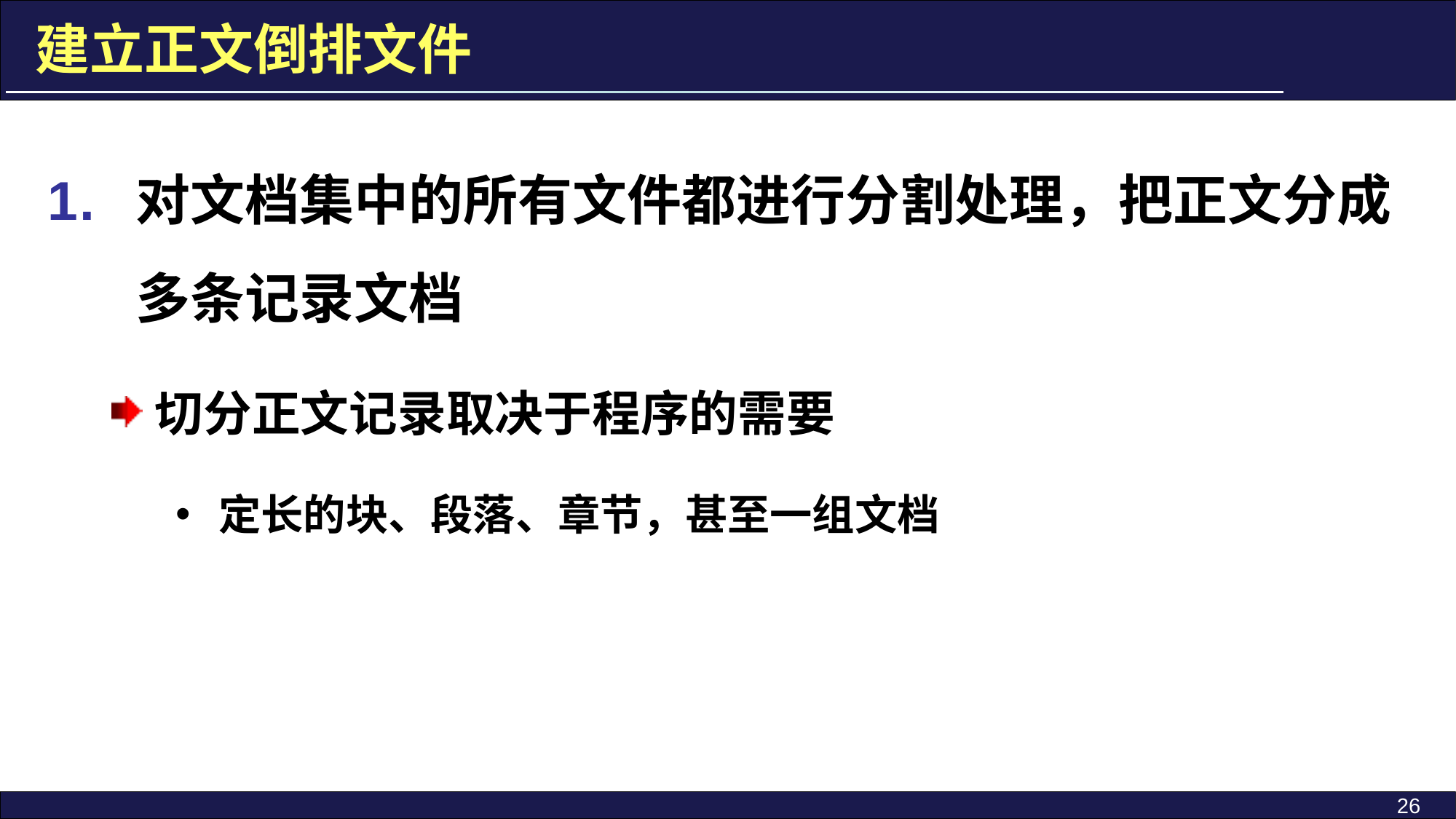

建立正文倒排文件
对文档集中的所有文件都进行分割处理，把正文分成多条记录文档
切分正文记录取决于程序的需要
定长的块、段落、章节，甚至一组文档
26